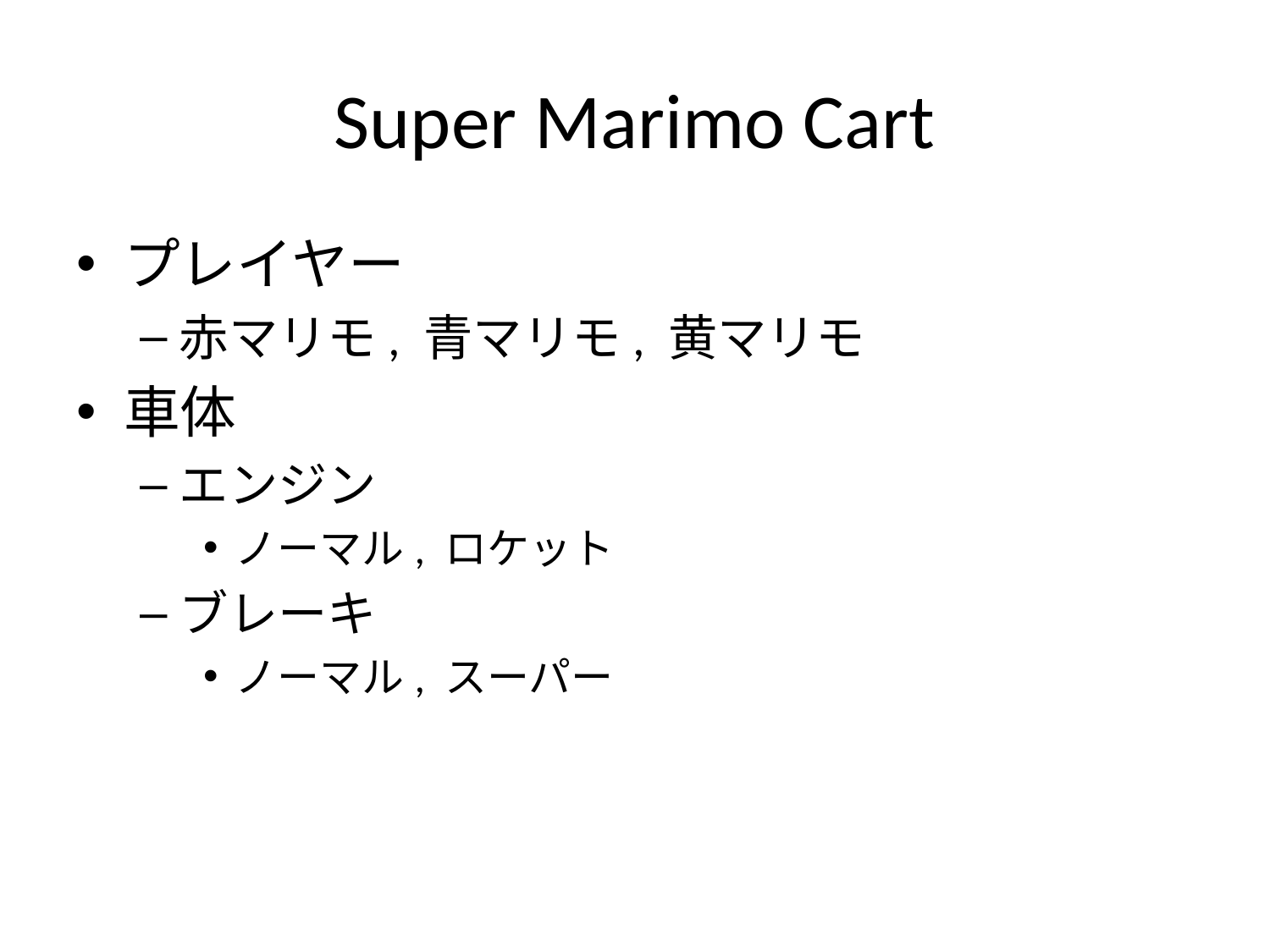

# Super Marimo Cart
プレイヤー
赤マリモ, 青マリモ, 黄マリモ
車体
エンジン
ノーマル, ロケット
ブレーキ
ノーマル, スーパー